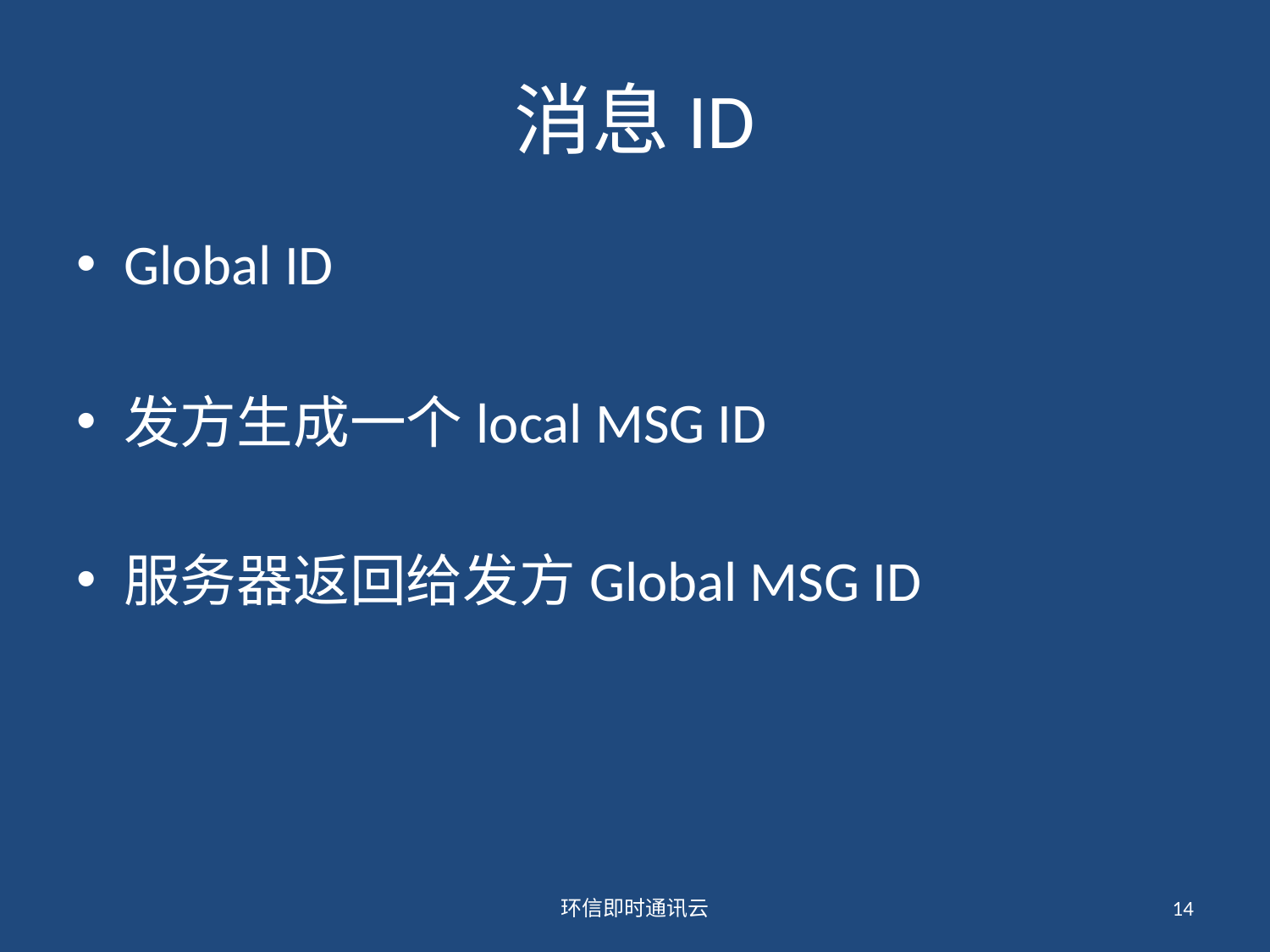

# 消息ID
Global ID

发方生成一个local MSG ID

服务器返回给发方Global MSG ID
环信即时通讯云
14